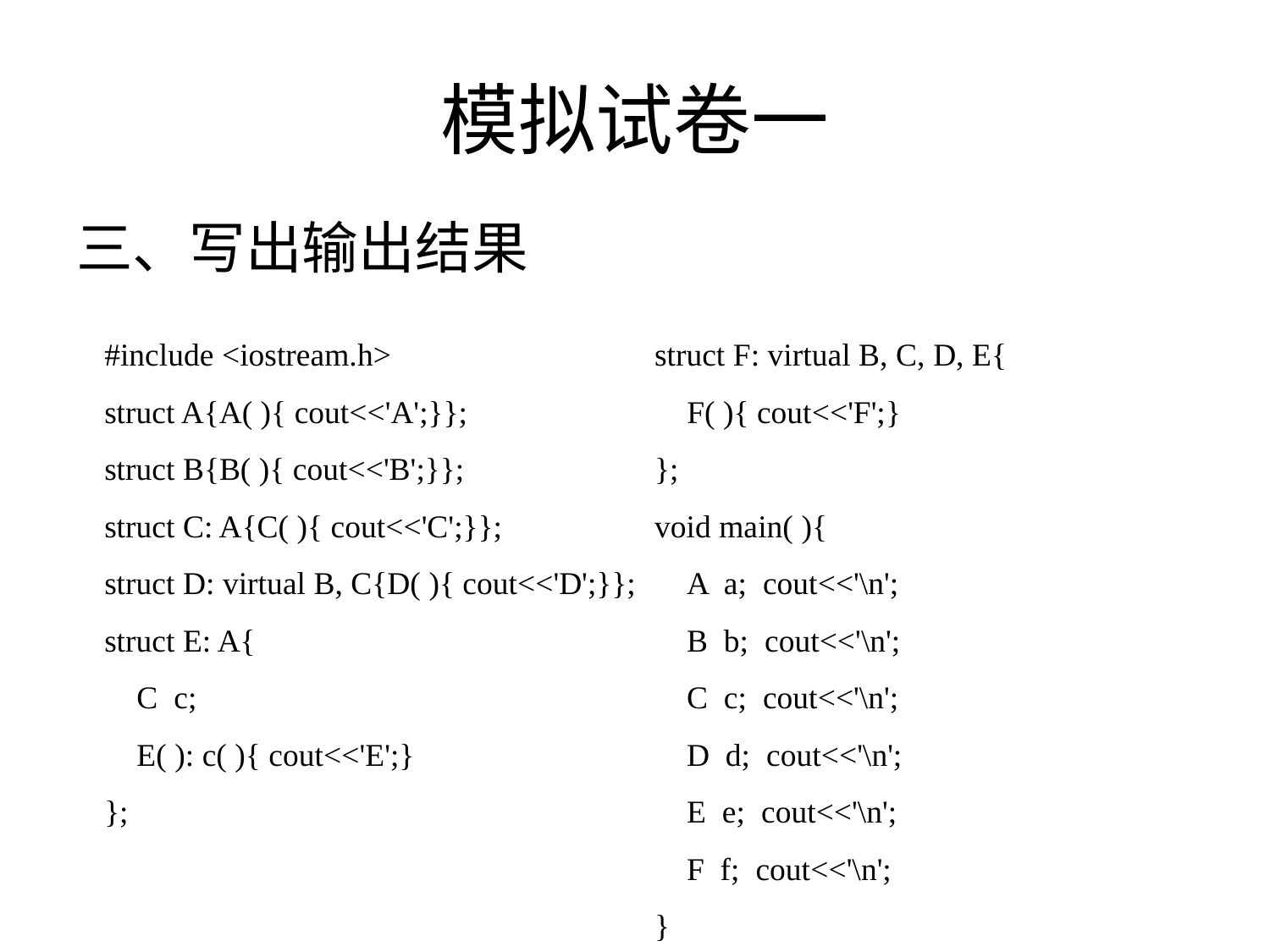

# 模拟试卷一
三、写出输出结果
#include <iostream.h>
struct A{A( ){ cout<<'A';}};
struct B{B( ){ cout<<'B';}};
struct C: A{C( ){ cout<<'C';}};
struct D: virtual B, C{D( ){ cout<<'D';}};
struct E: A{
    C  c;
    E( ): c( ){ cout<<'E';}
};
struct F: virtual B, C, D, E{
	F( ){ cout<<'F';}
};
void main( ){
    A  a;  cout<<'\n';
    B  b;  cout<<'\n';
    C  c;  cout<<'\n';
    D  d;  cout<<'\n';
    E  e;  cout<<'\n';
    F  f;  cout<<'\n';
}